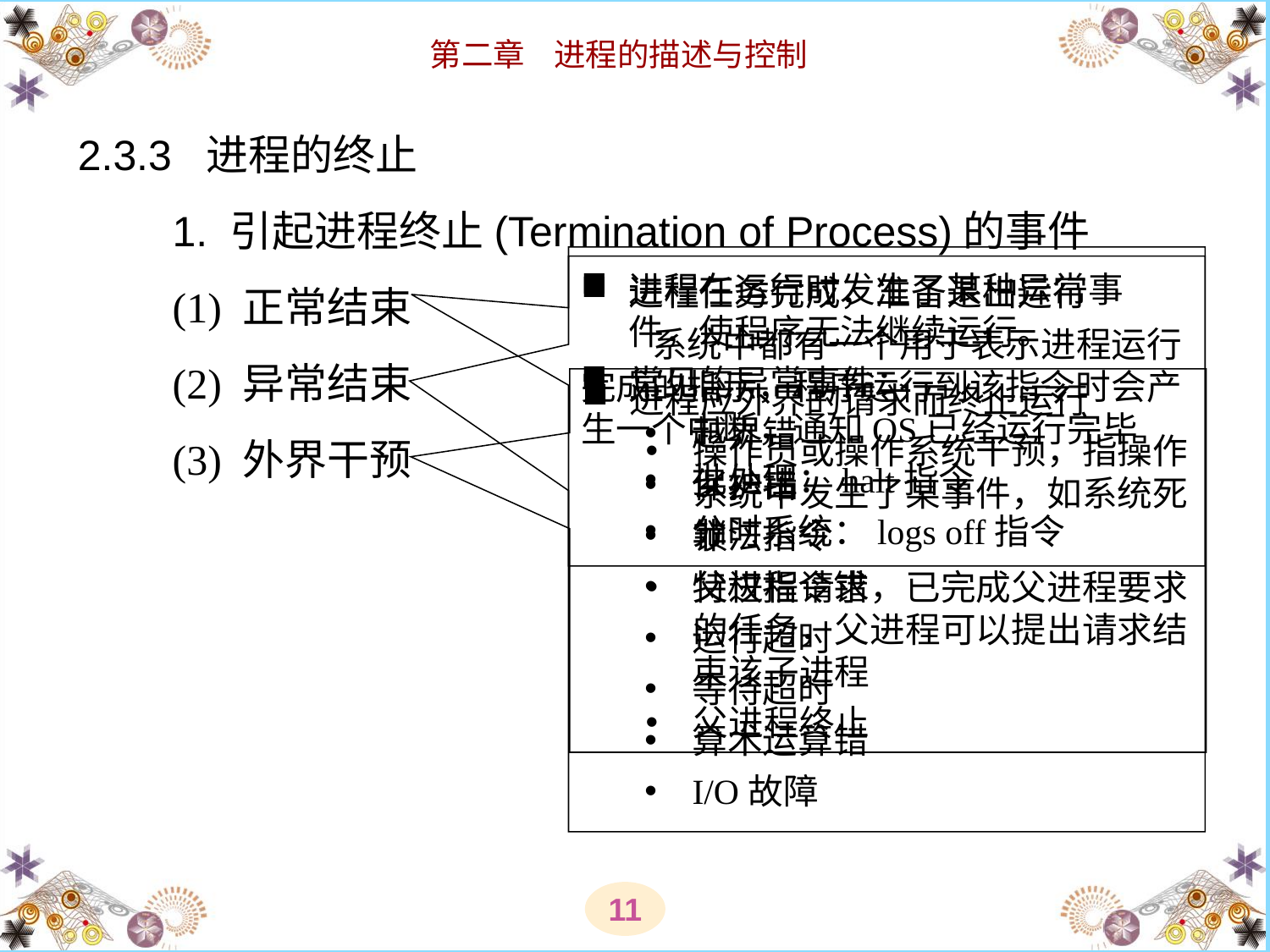

# 2.3.3  进程的终止 　　1. 引起进程终止(Termination of Process)的事件 　　(1) 正常结束 　　(2) 异常结束 　　(3) 外界干预
进程在运行时发生了某种异常事件，使程序无法继续运行。
常见的异常事件：
越界错
保护错
非法指令
特权指令错
运行超时
等待超时
算术运算错
I/O故障
进程任务完成，准备退出运行
        系统中都有一个用于表示进程运行完成的指示，程序运行到该指令时会产生一个中断，通知OS已经运行完毕
批处理：halt指令
分时系统：logs off指令
进程应外界的请求而终止运行
操作员或操作系统干预，指操作系统中发生了某事件，如系统死锁
父进程请求，已完成父进程要求的任务，父进程可以提出请求结束该子进程
父进程终止